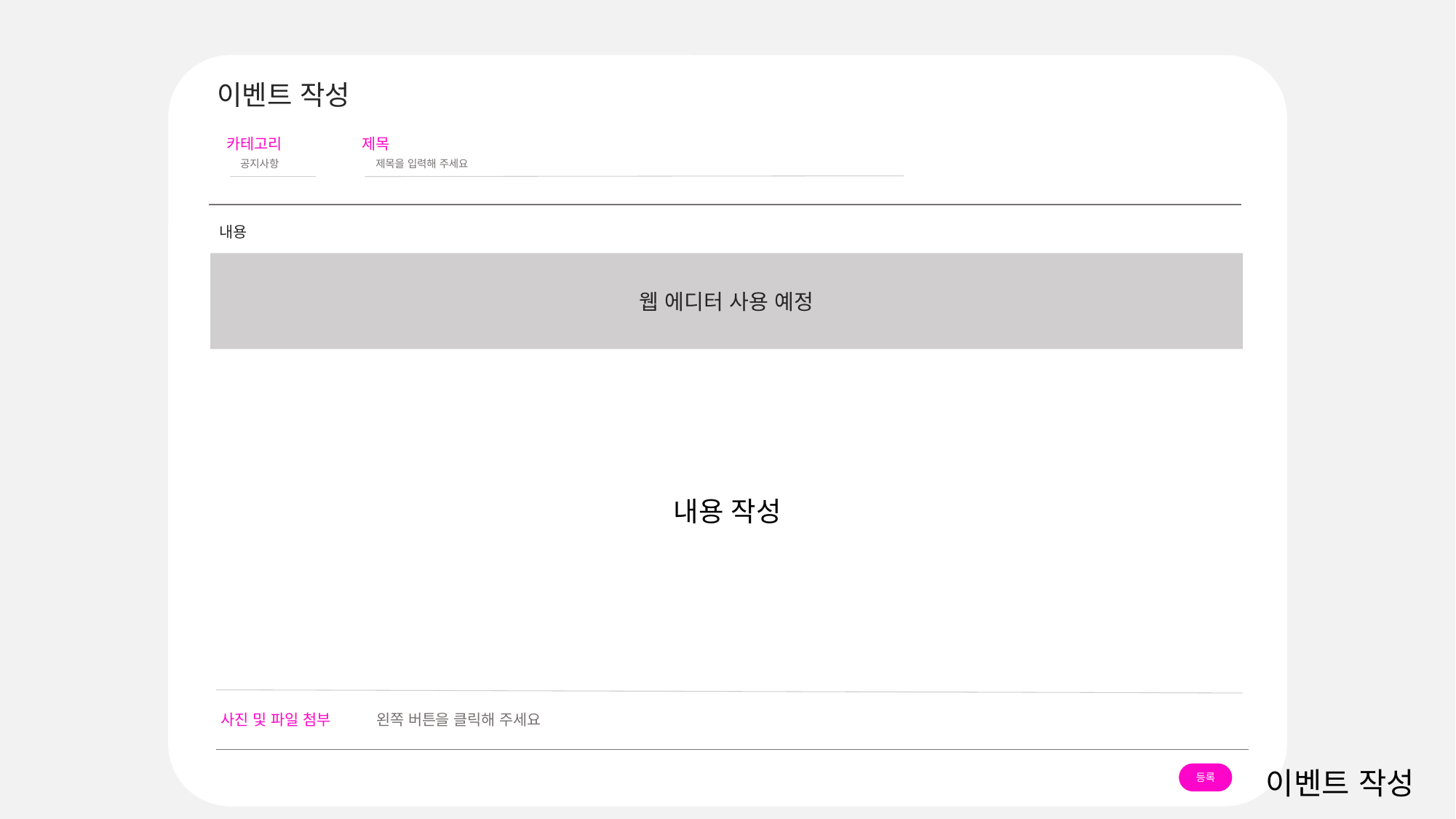

이벤트 작성
카테고리
공지사항
제목
제목을 입력해 주세요
내용
웹 에디터 사용 예정
내용 작성
사진 및 파일 첨부           왼쪽 버튼을 클릭해 주세요
이벤트 작성
등록